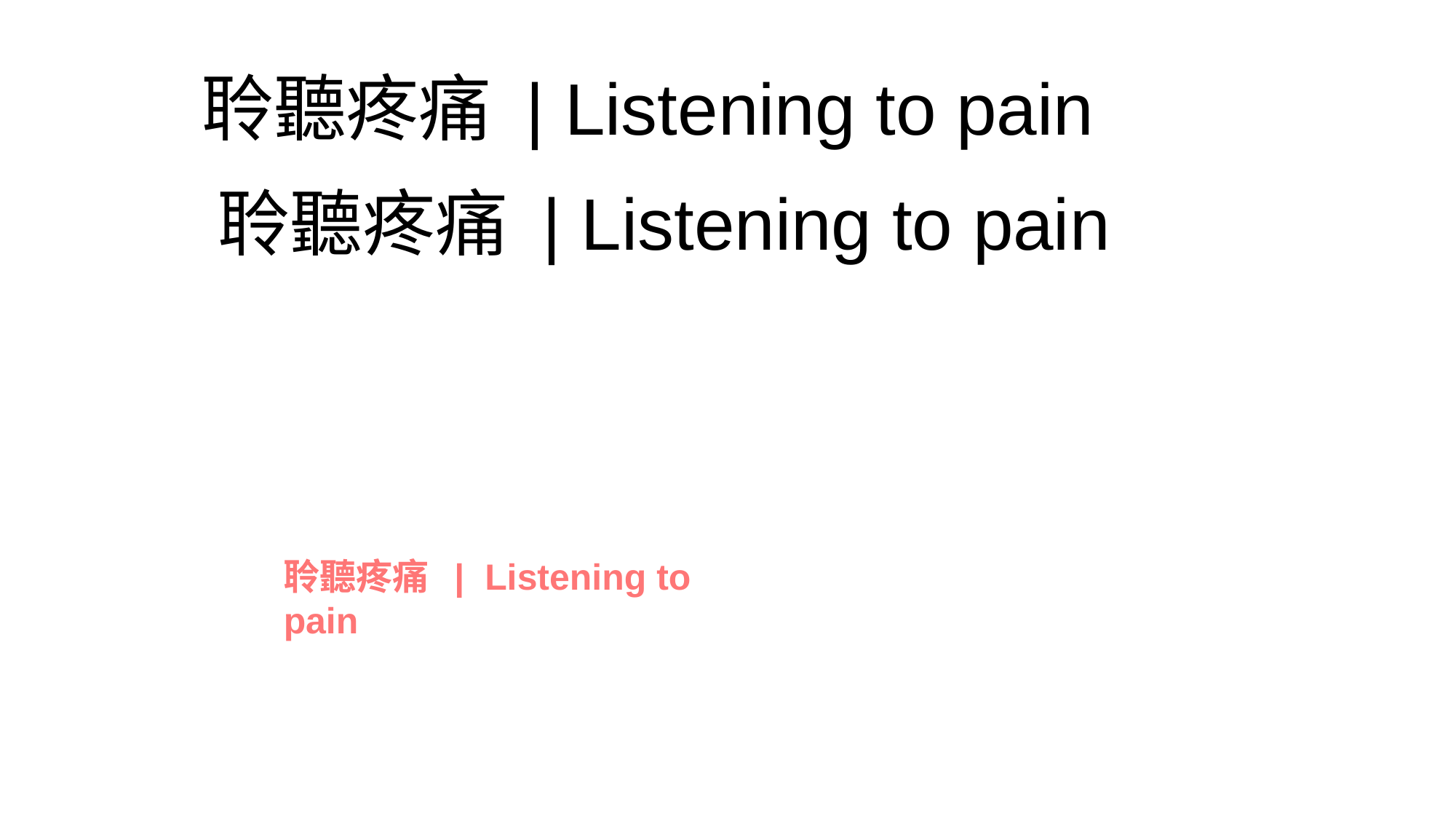

聆聽疼痛 | Listening to pain
聆聽疼痛 | Listening to pain
聆聽疼痛  |  Listening to pain